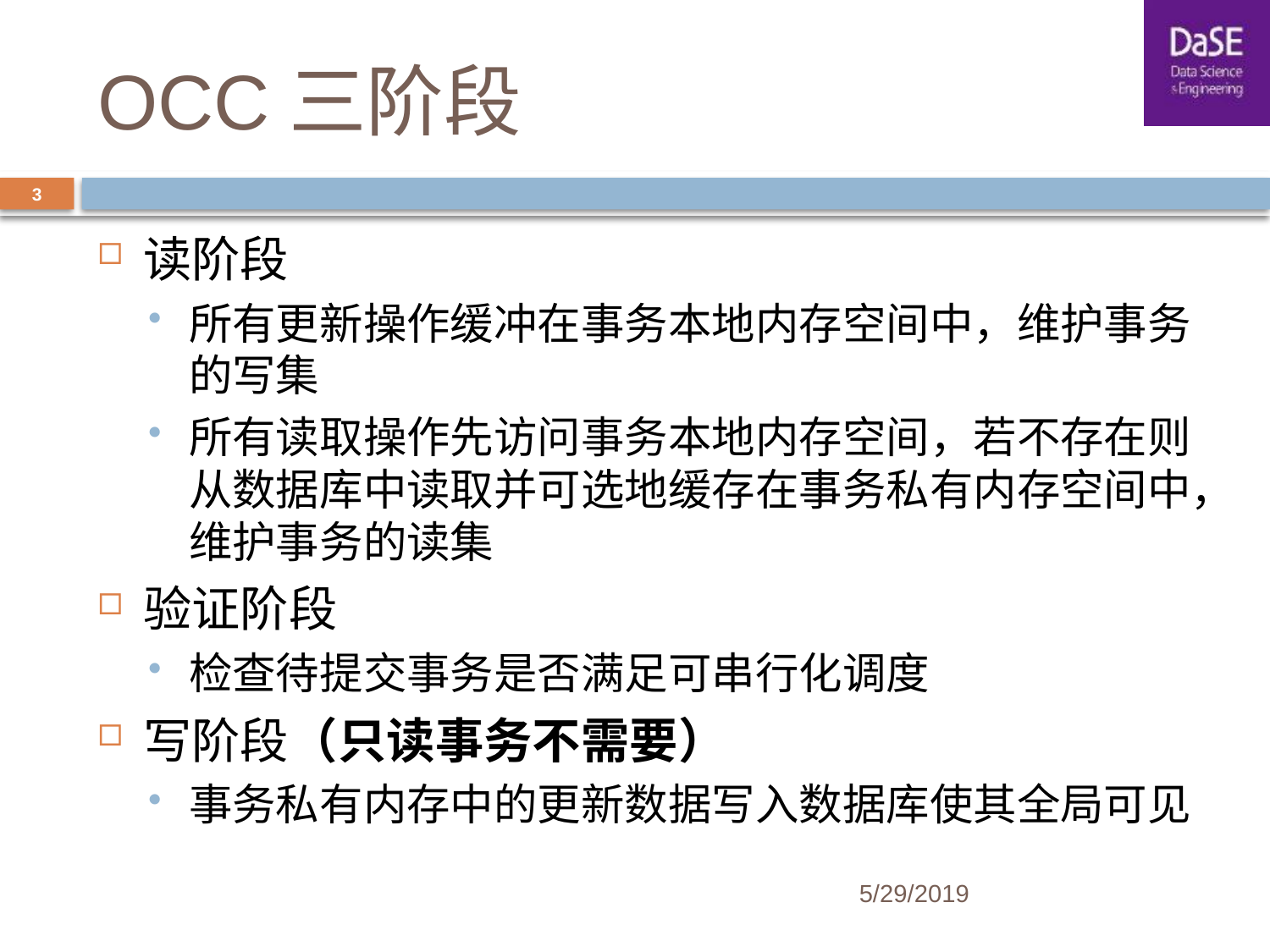

# OCC三阶段
3
读阶段
所有更新操作缓冲在事务本地内存空间中，维护事务的写集
所有读取操作先访问事务本地内存空间，若不存在则从数据库中读取并可选地缓存在事务私有内存空间中，维护事务的读集
验证阶段
检查待提交事务是否满足可串行化调度
写阶段（只读事务不需要）
事务私有内存中的更新数据写入数据库使其全局可见

5/29/2019